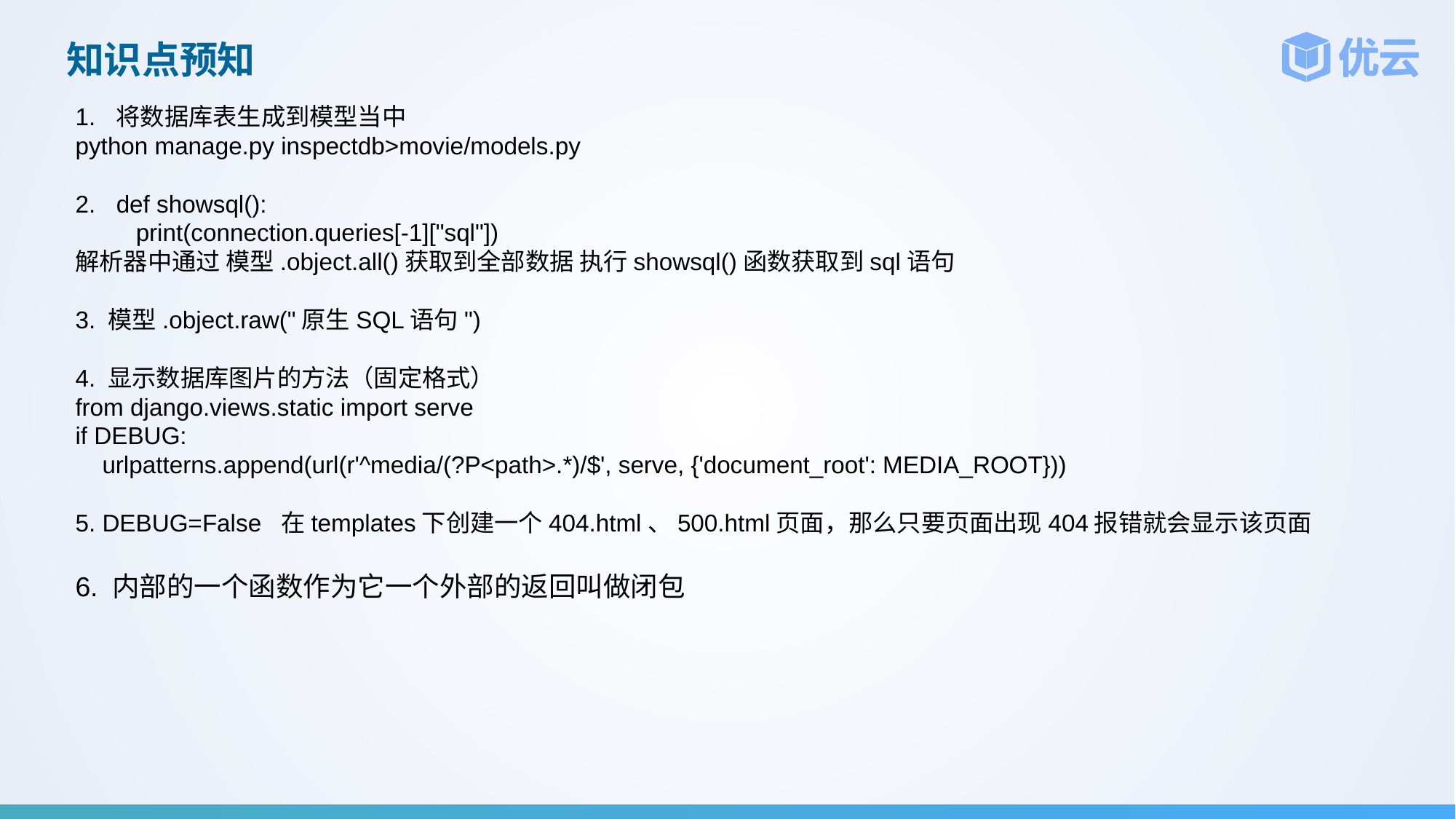

# 知识点预知
将数据库表生成到模型当中
python manage.py inspectdb>movie/models.py

def showsql():
         print(connection.queries[-1]["sql"])
解析器中通过 模型.object.all()获取到全部数据 执行showsql()函数获取到sql语句

3. 模型.object.raw("原生SQL语句")

4. 显示数据库图片的方法（固定格式）
from django.views.static import serve
if DEBUG:
    urlpatterns.append(url(r'^media/(?P<path>.*)/$', serve, {'document_root': MEDIA_ROOT}))

5. DEBUG=False  在templates下创建一个404.html、500.html页面，那么只要页面出现404报错就会显示该页面

6. 内部的一个函数作为它一个外部的返回叫做闭包